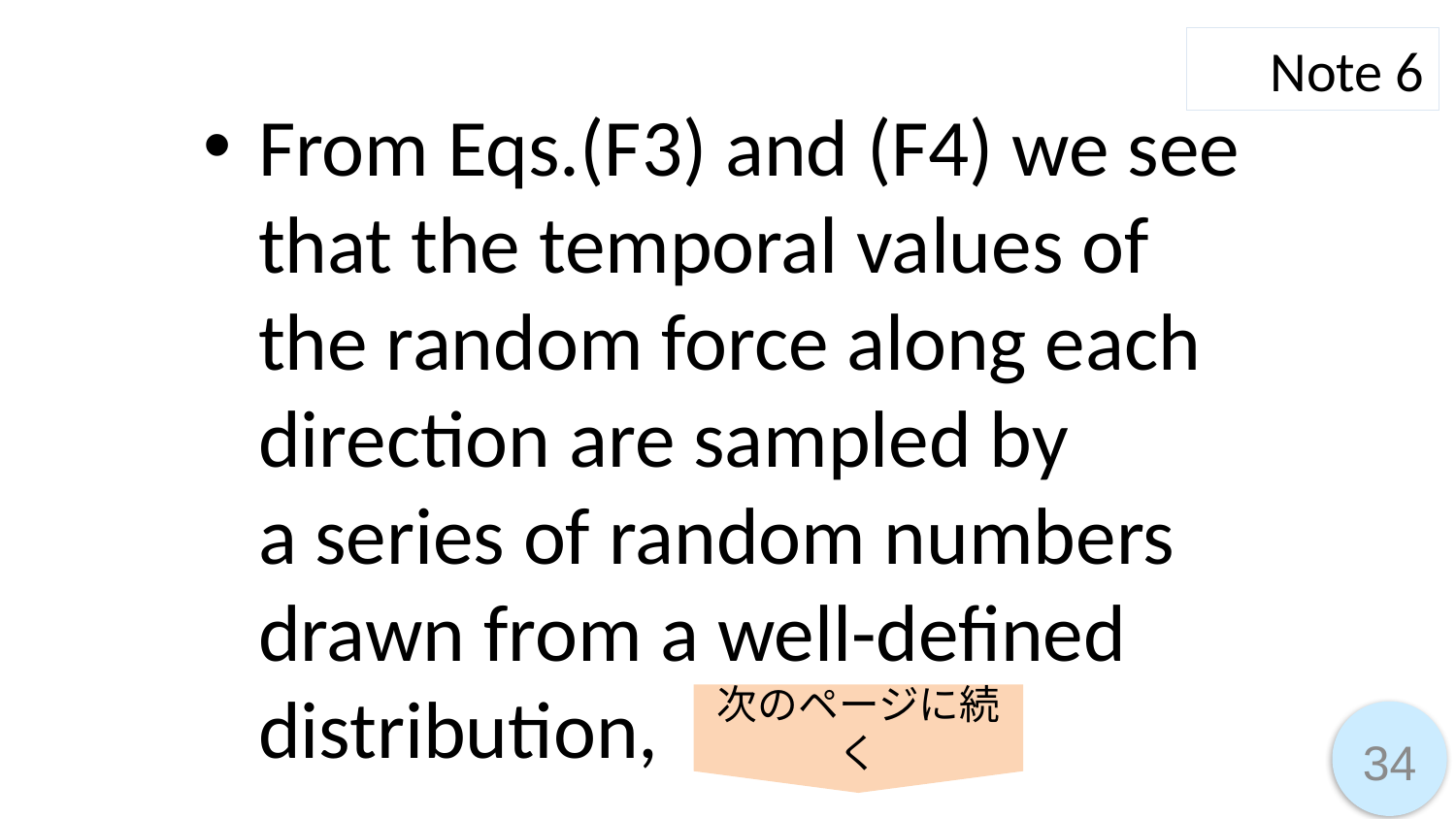

Note 6
From Eqs.(F3) and (F4) we see that the temporal values of the random force along each direction are sampled by
a series of random numbers drawn from a well-defined distribution,
次のページに続く
34